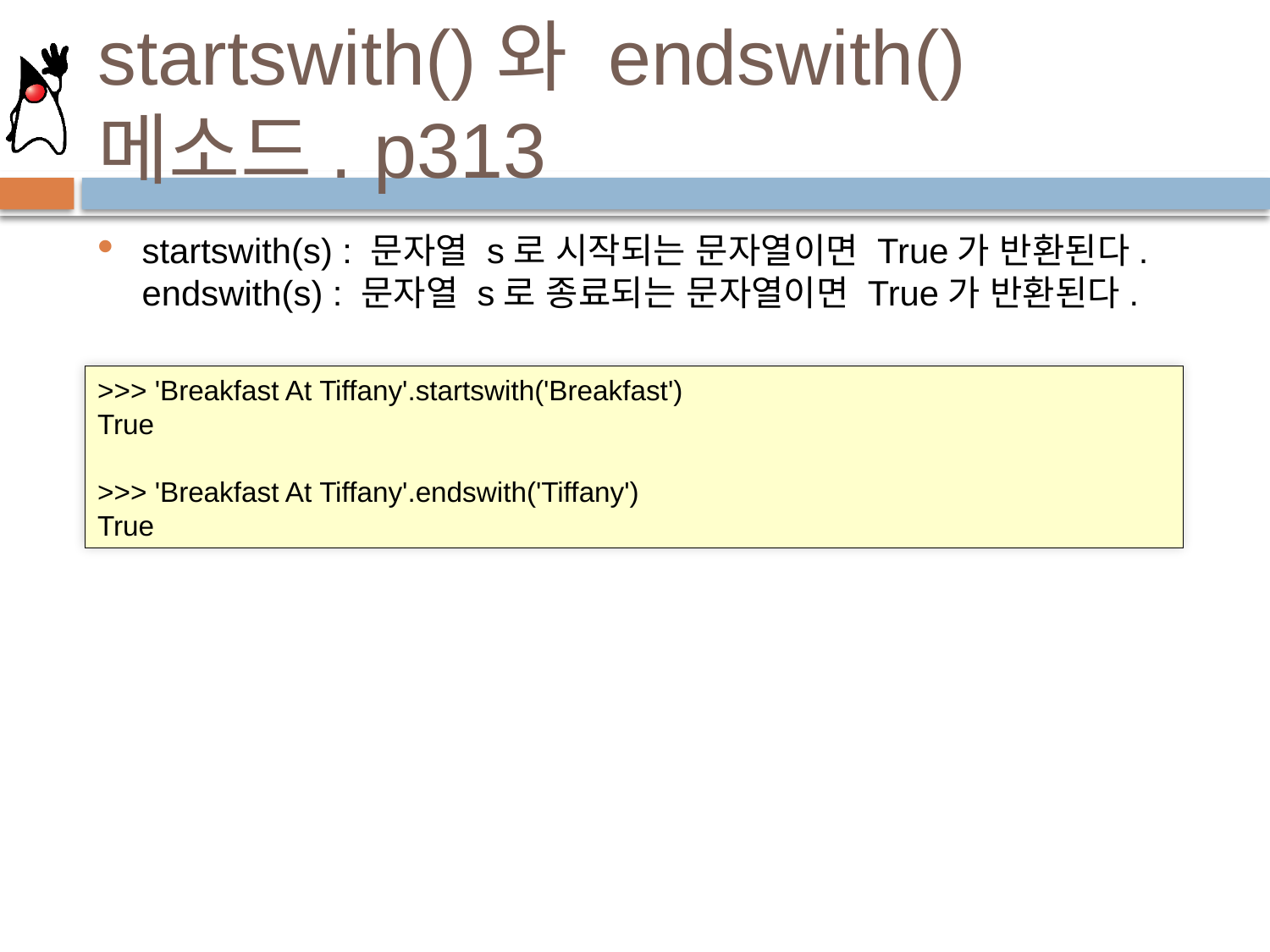

# startswith()와 endswith() 메소드. p313
startswith(s) : 문자열 s로 시작되는 문자열이면 True가 반환된다. endswith(s) : 문자열 s로 종료되는 문자열이면 True가 반환된다.
>>> 'Breakfast At Tiffany'.startswith('Breakfast')
True

>>> 'Breakfast At Tiffany'.endswith('Tiffany')
True